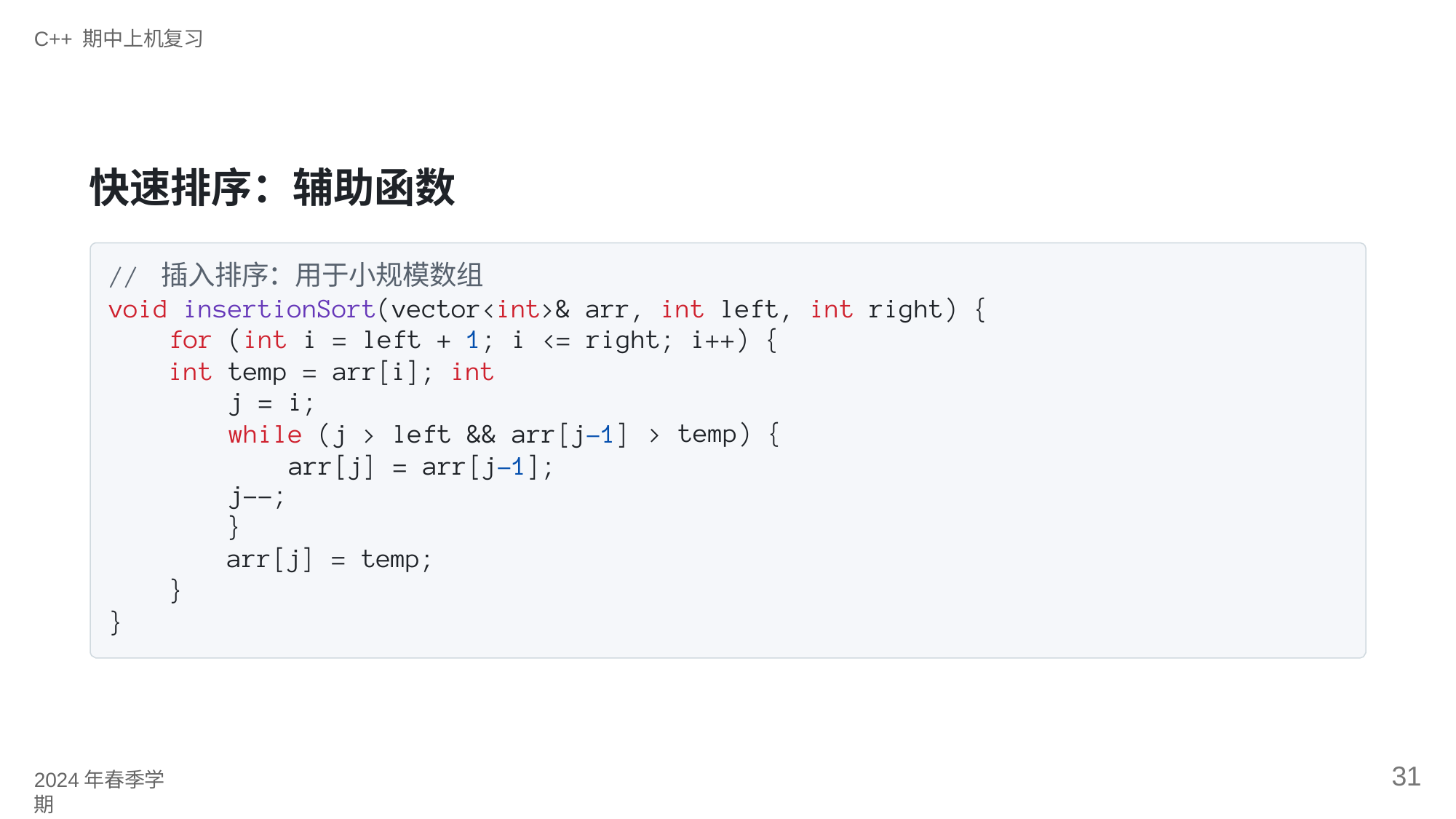

C++ 期中上机复习
# 快速排序：辅助函数

// 插入排序：用于小规模数组
void insertionSort(vector<int>& arr, int left, int right) { for (int i = left + 1; i <= right; i++) {
int temp = arr[i]; int j = i;
while (j > left && arr[j-1] arr[j] = arr[j-1];
j--;
}
arr[j] = temp;
> temp) {
}
}
31
2024年春季学期